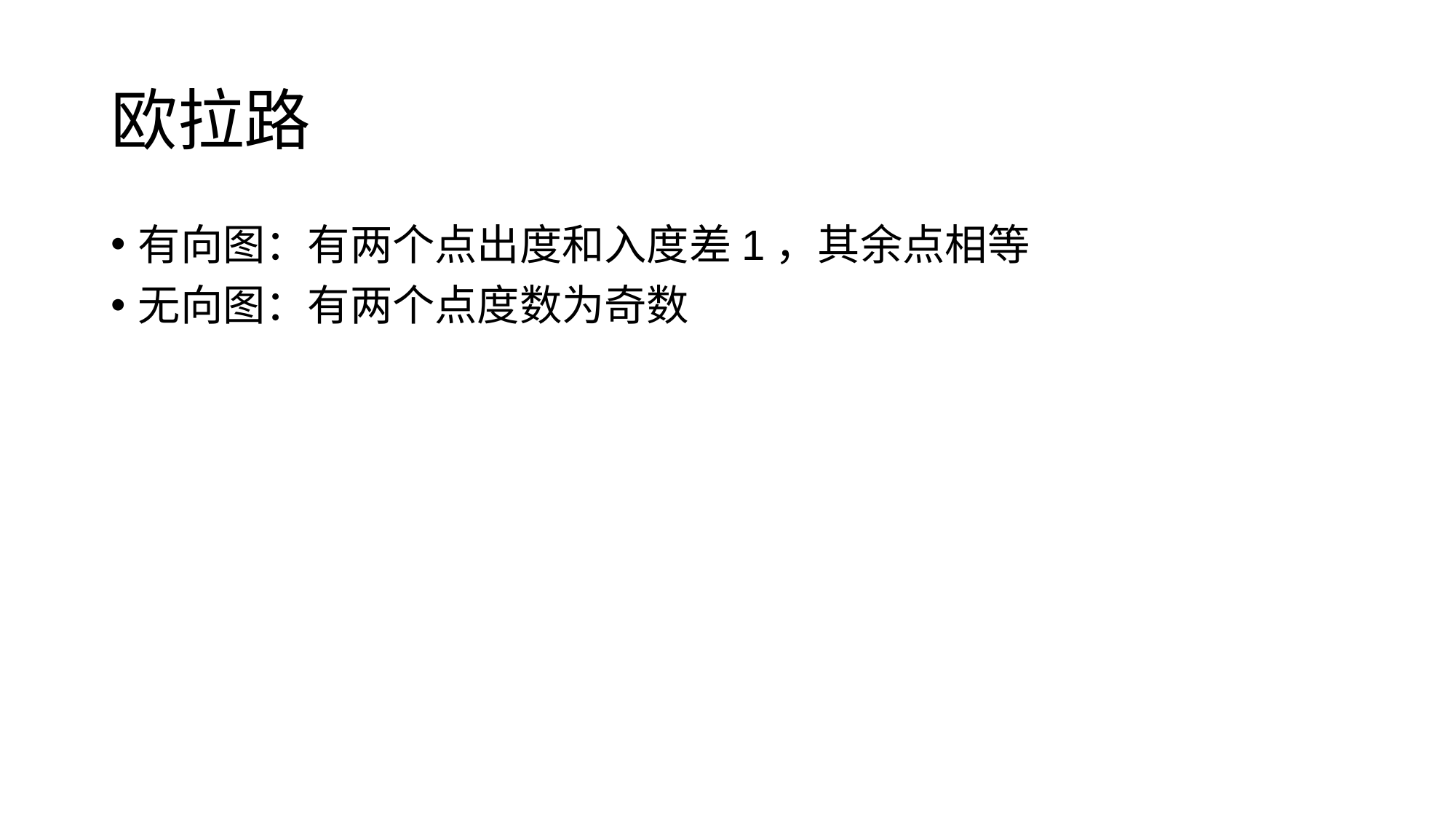

# 欧拉路
有向图：有两个点出度和入度差1，其余点相等
无向图：有两个点度数为奇数